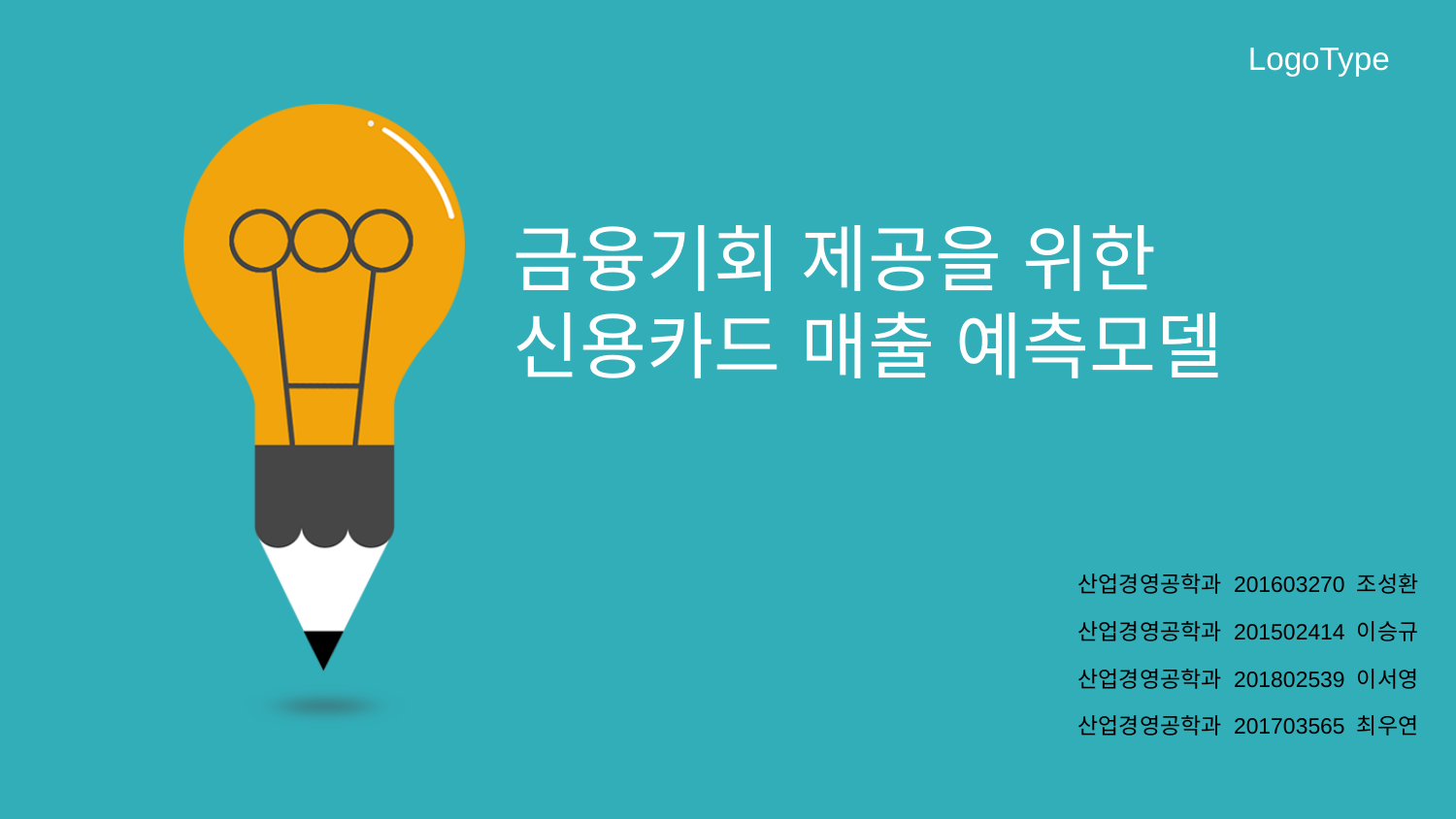

LogoType
금융기회 제공을 위한 신용카드 매출 예측모델
산업경영공학과 201603270 조성환
산업경영공학과 201502414 이승규
산업경영공학과 201802539 이서영
산업경영공학과 201703565 최우연